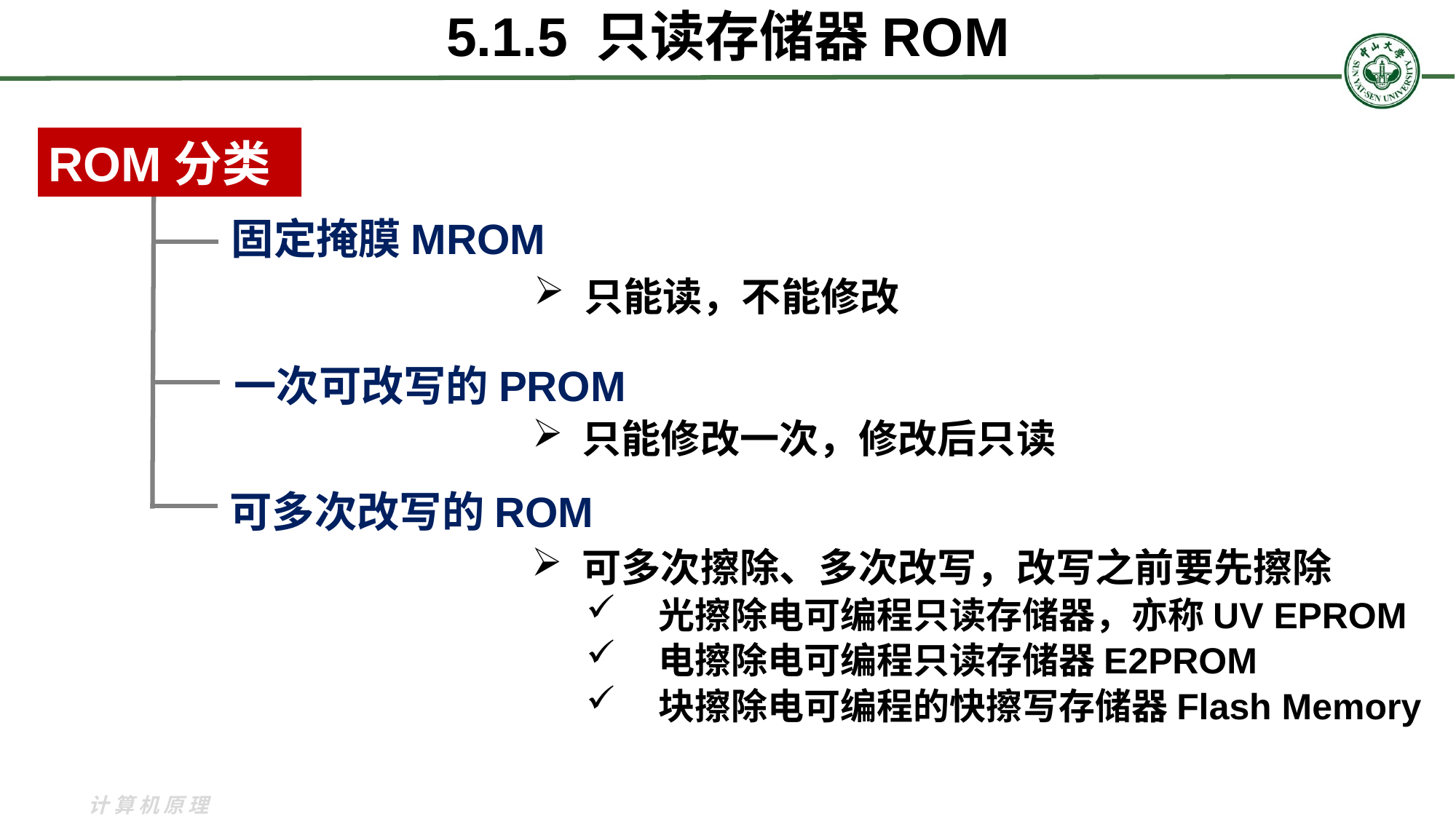

5.1.5 只读存储器ROM
ROM分类
固定掩膜MROM
 只能读，不能修改
一次可改写的PROM
 只能修改一次，修改后只读
可多次改写的ROM
 可多次擦除、多次改写，改写之前要先擦除
 光擦除电可编程只读存储器，亦称UV EPROM
 电擦除电可编程只读存储器E2PROM
 块擦除电可编程的快擦写存储器Flash Memory